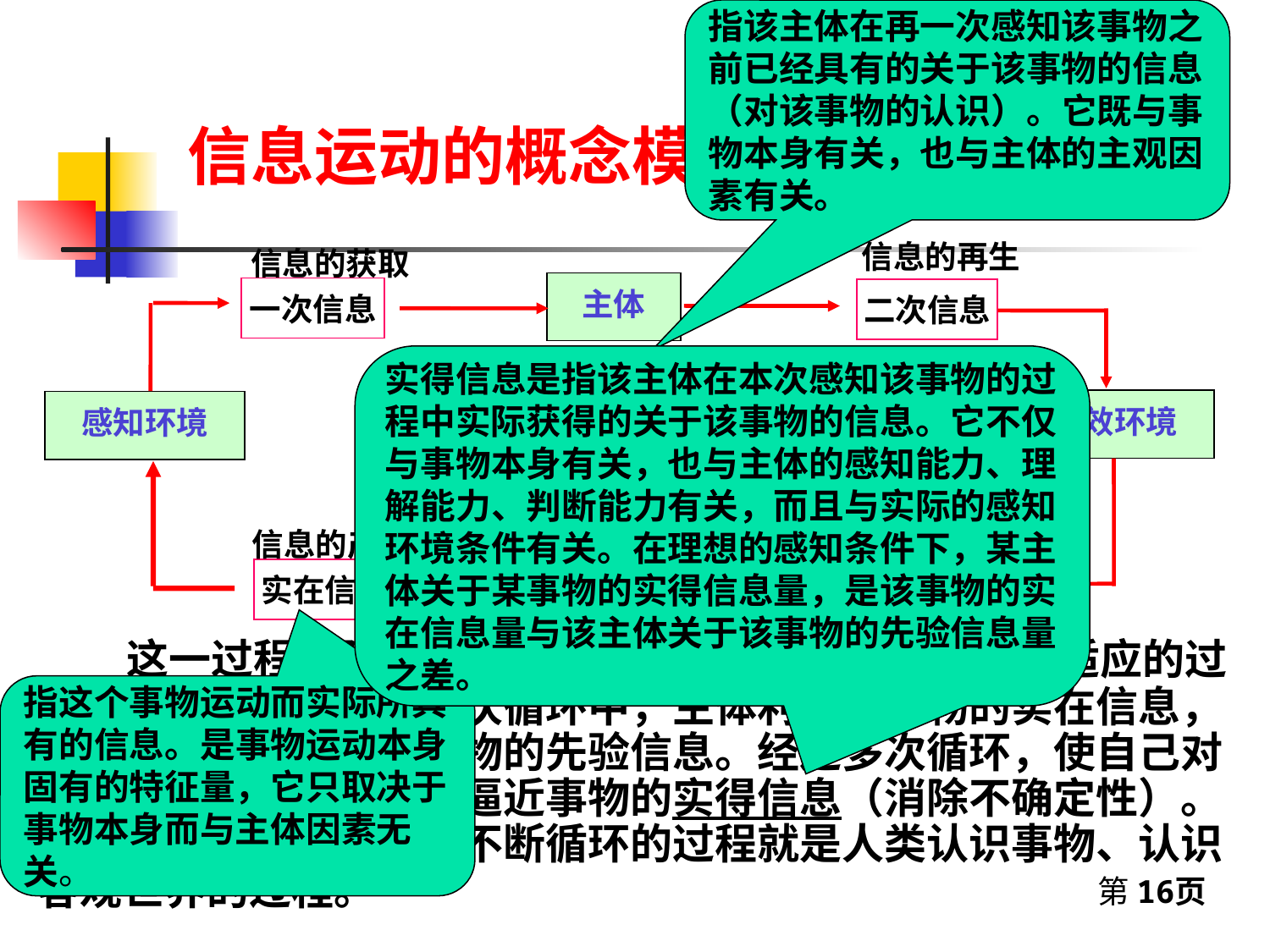

指该主体在再一次感知该事物之前已经具有的关于该事物的信息（对该事物的认识）。它既与事物本身有关，也与主体的主观因素有关。
# 信息运动的概念模型
信息的再生
信息的获取
主体
一次信息
二次信息

先验信息
实得信息是指该主体在本次感知该事物的过程中实际获得的关于该事物的信息。它不仅与事物本身有关，也与主体的感知能力、理解能力、判断能力有关，而且与实际的感知环境条件有关。在理想的感知条件下，某主体关于某事物的实得信息量，是该事物的实在信息量与该主体关于该事物的先验信息量之差。
施效环境
感知环境

信息的施效
信息的产生
事物
施效信息
实在信息

       这一过程实际上是一种动态的自组织、自学习、自适应的过程，永无止境。在每一次循环中，主体利用某事物的实在信息，强化或修正原有对某事物的先验信息。经过多次循环，使自己对某事物的先验信息逐渐逼近事物的实得信息（消除不确定性）。如果主体是人类，这个不断循环的过程就是人类认识事物、认识客观世界的过程。
指这个事物运动而实际所具有的信息。是事物运动本身固有的特征量，它只取决于事物本身而与主体因素无关。